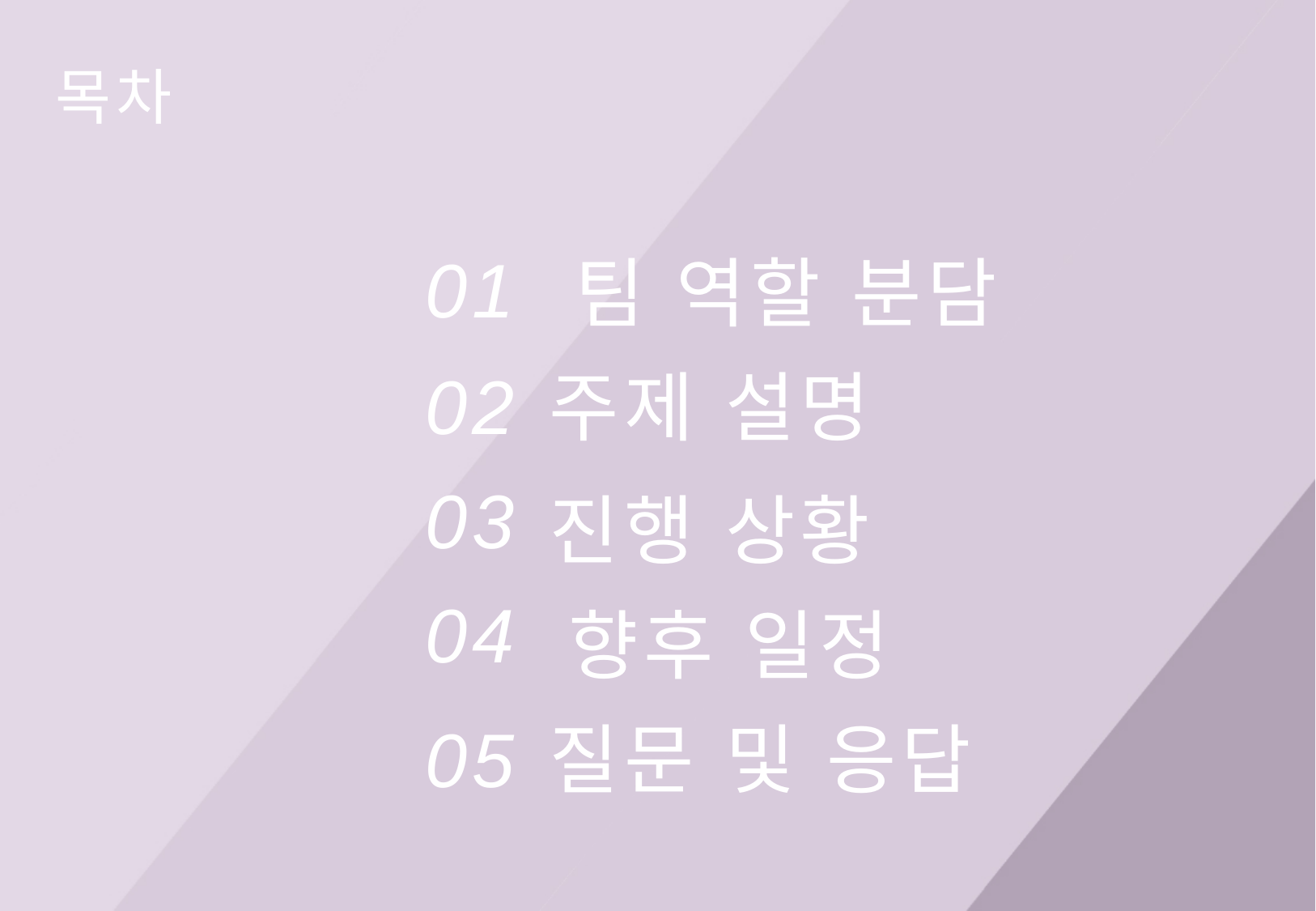

목차
01
팀 역할 분담
02
주제 설명
03
진행 상황
04
향후 일정
05
질문 및 응답